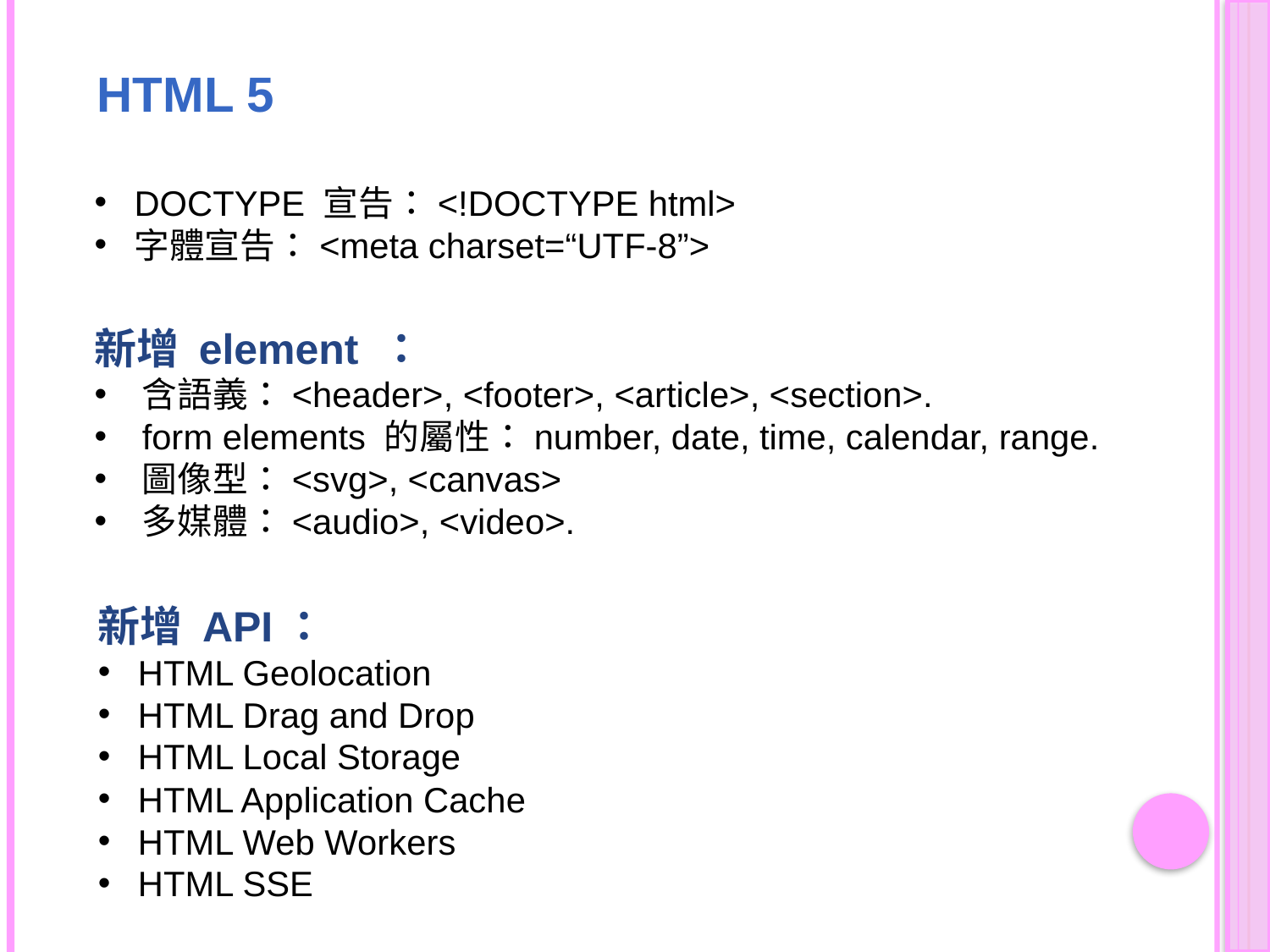

HTML 5
DOCTYPE 宣告：<!DOCTYPE html>
字體宣告：<meta charset=“UTF-8”>

新增 element ：
含語義：<header>, <footer>, <article>, <section>.
form elements 的屬性：number, date, time, calendar, range.
圖像型：<svg>, <canvas>
多媒體：<audio>, <video>.

新增 API：
HTML Geolocation
HTML Drag and Drop
HTML Local Storage
HTML Application Cache
HTML Web Workers
HTML SSE